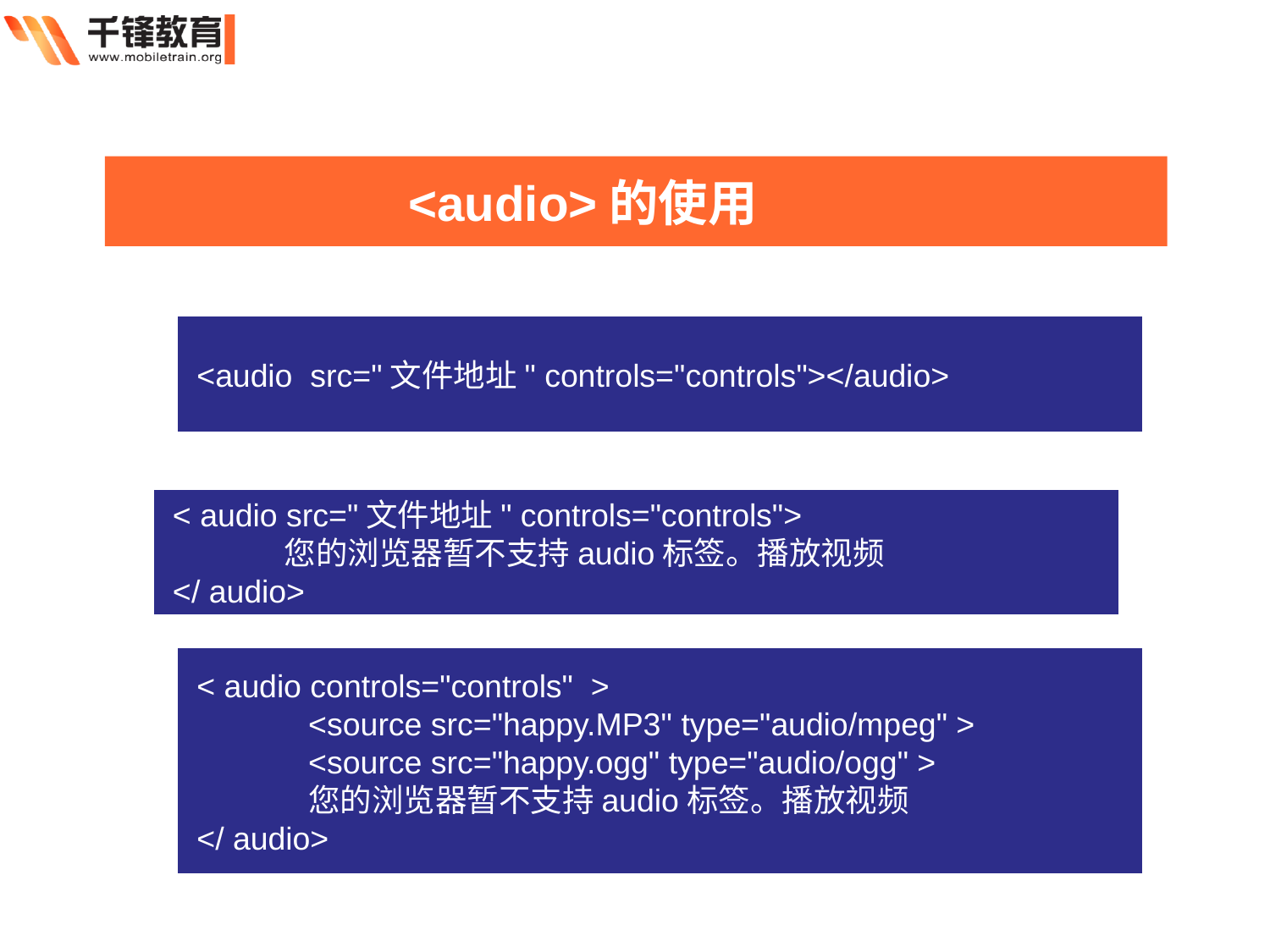

<audio>的使用

<audio  src="文件地址" controls="controls"></audio>
< audio src="文件地址" controls="controls">
	您的浏览器暂不支持audio标签。播放视频
</ audio>

< audio controls="controls"  >
	<source src="happy.MP3" type="audio/mpeg" >
	<source src="happy.ogg" type="audio/ogg" >
	您的浏览器暂不支持audio标签。播放视频
</ audio>